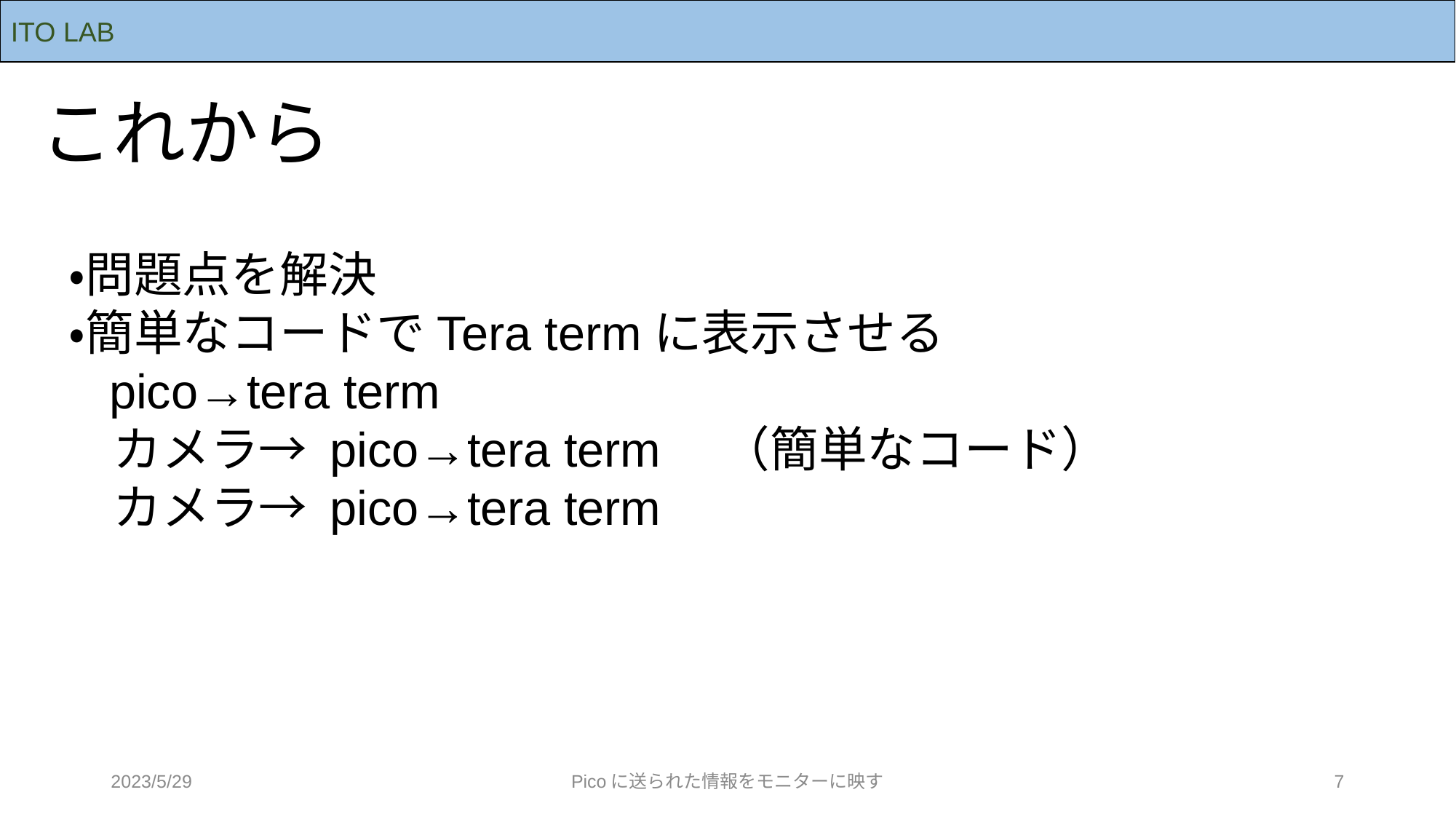

ITO LAB
これから
・問題点を解決
・簡単なコードでTera termに表示させる
   pico→tera term
   カメラ→ pico→tera term　（簡単なコード）
   カメラ→ pico→tera term
2023/5/29
Picoに送られた情報をモニターに映す
7